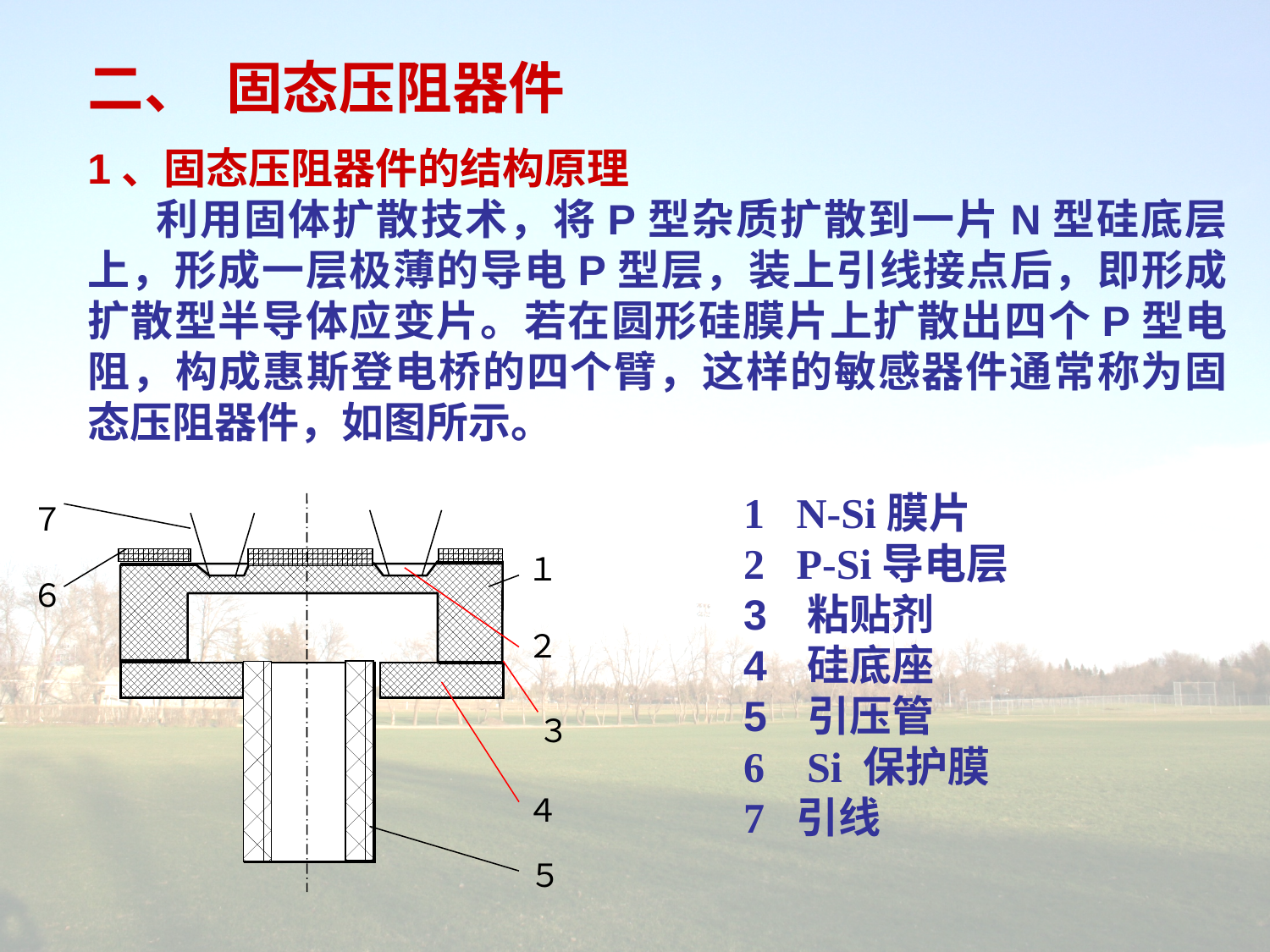

二、  固态压阻器件

1、固态压阻器件的结构原理
     利用固体扩散技术，将P型杂质扩散到一片N型硅底层上，形成一层极薄的导电P型层，装上引线接点后，即形成扩散型半导体应变片。若在圆形硅膜片上扩散出四个P型电阻，构成惠斯登电桥的四个臂，这样的敏感器件通常称为固态压阻器件，如图所示。

1   N-Si膜片
2   P-Si导电层
粘贴剂
硅底座
引压管
Si 保护膜
7  引线

７

１

６

２

３
４

５